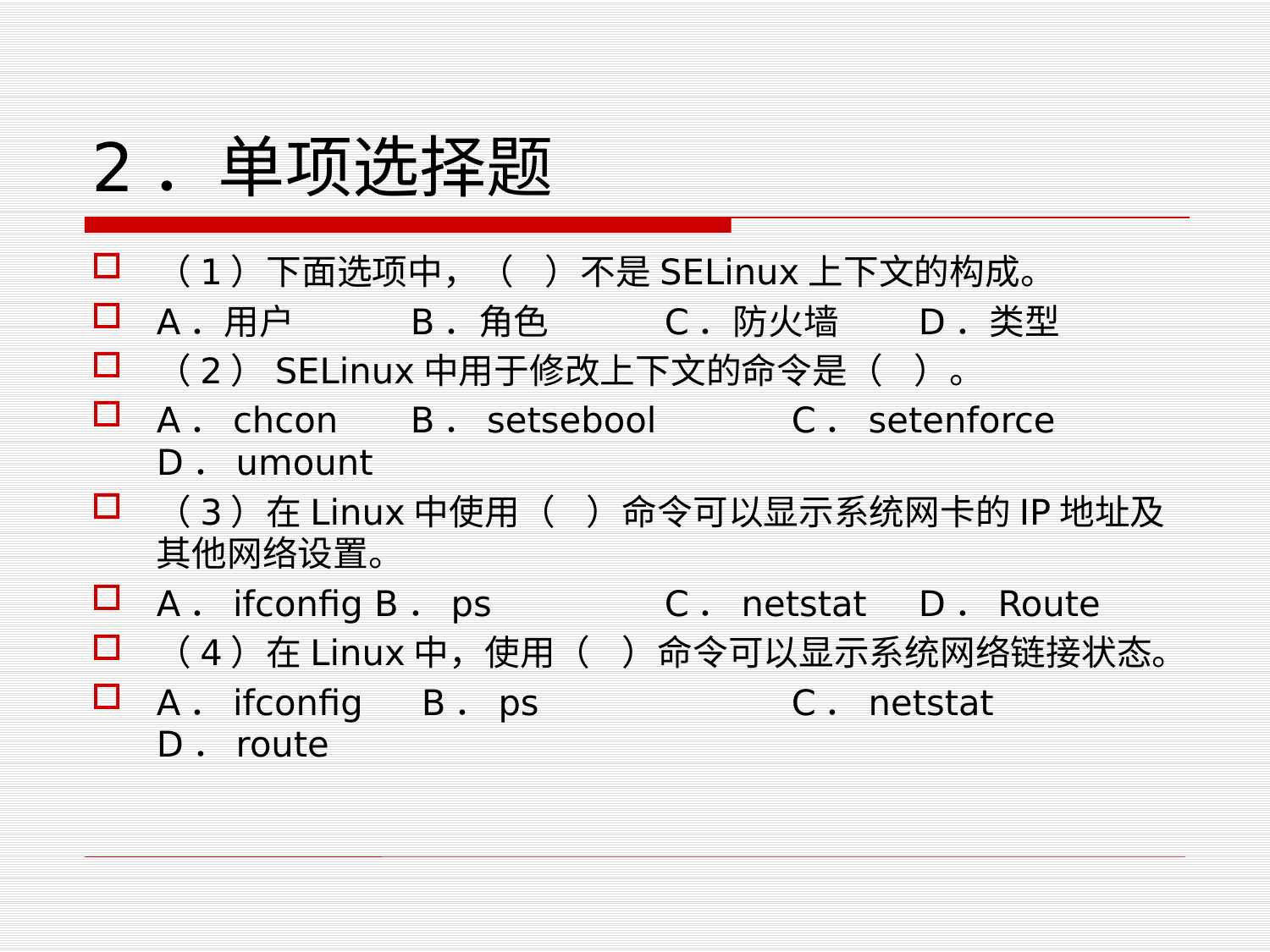

# 2．单项选择题
（1）下面选项中，（    ）不是SELinux上下文的构成。
A．用户 	B．角色 	C．防火墙 	D．类型
（2）SELinux中用于修改上下文的命令是（    ）。
A．chcon 	B．setsebool 	C．setenforce D．umount
（3）在Linux中使用（    ）命令可以显示系统网卡的IP地址及其他网络设置。
A．ifconfig B．ps 		C．netstat 	D．Route
（4）在Linux中，使用（    ）命令可以显示系统网络链接状态。
A．ifconfig	 B．ps 		C．netstat 	D．route